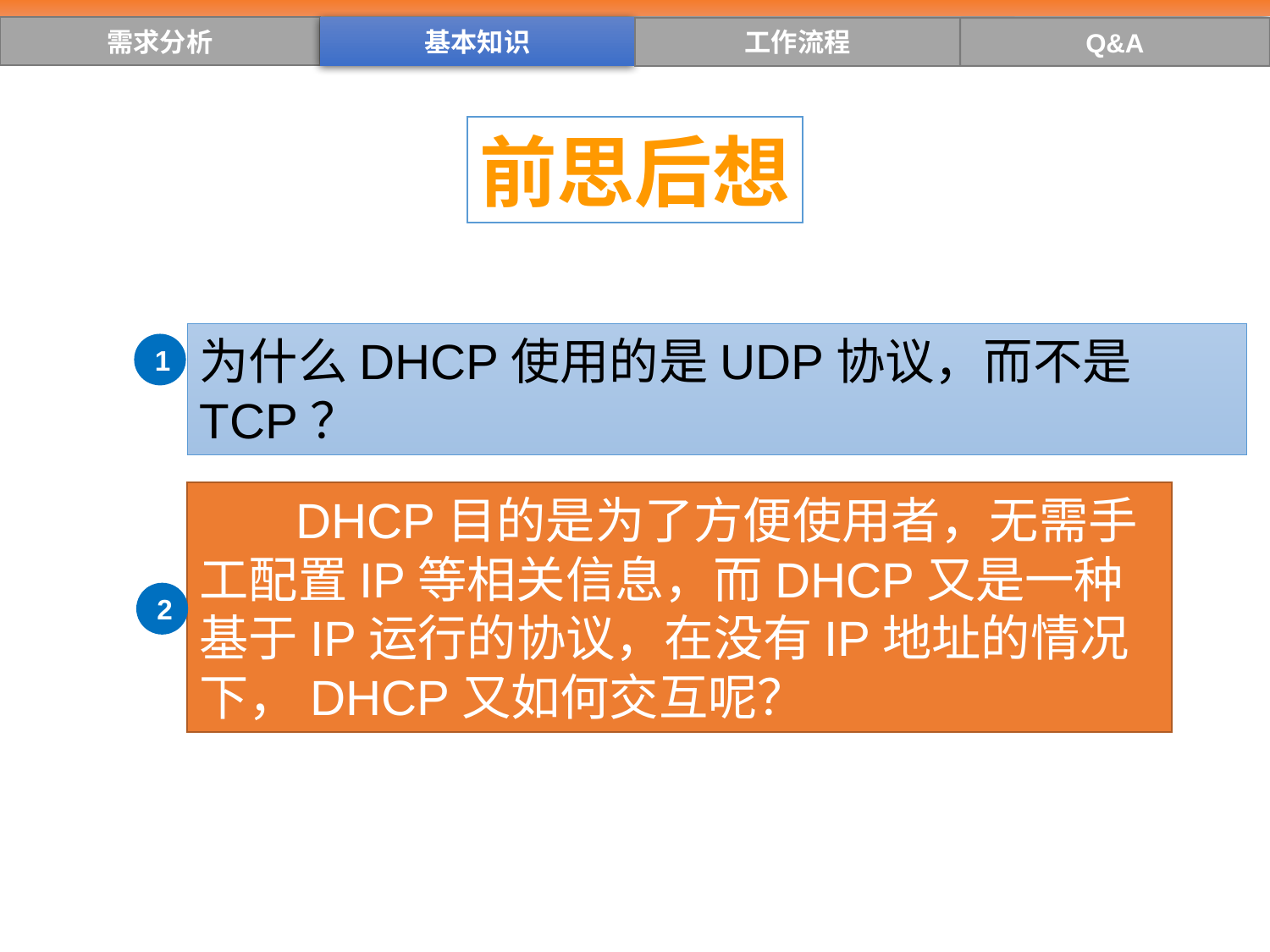

需求分析
基本知识
工作流程
Q&A
前思后想
为什么DHCP使用的是UDP协议，而不是TCP？
1
       DHCP目的是为了方便使用者，无需手工配置IP等相关信息，而DHCP又是一种基于IP运行的协议，在没有IP地址的情况下，DHCP又如何交互呢？
2